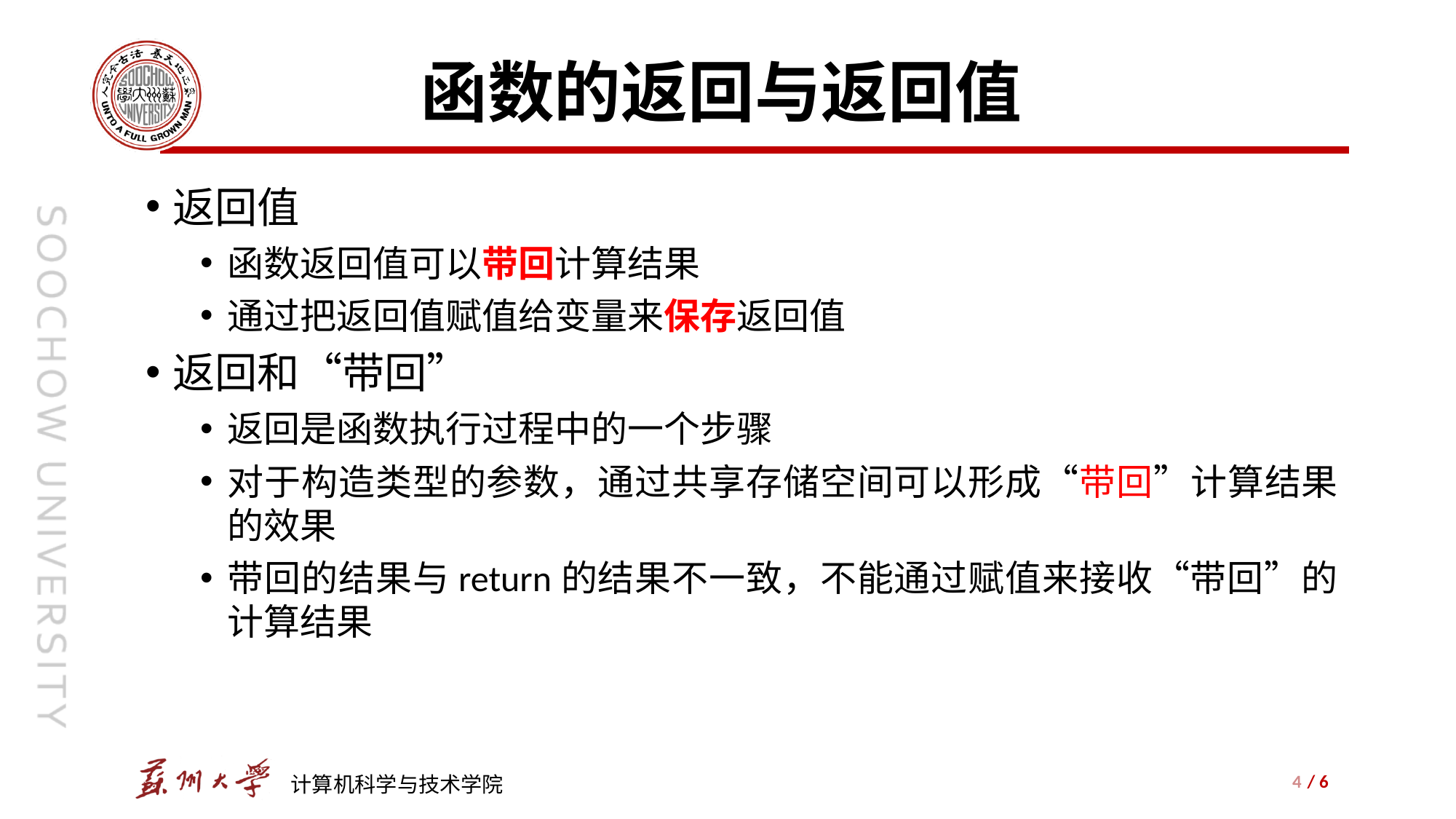

# 函数的返回与返回值
返回值
函数返回值可以带回计算结果
通过把返回值赋值给变量来保存返回值
返回和“带回”
返回是函数执行过程中的一个步骤
对于构造类型的参数，通过共享存储空间可以形成“带回”计算结果的效果
带回的结果与return的结果不一致，不能通过赋值来接收“带回”的计算结果
4